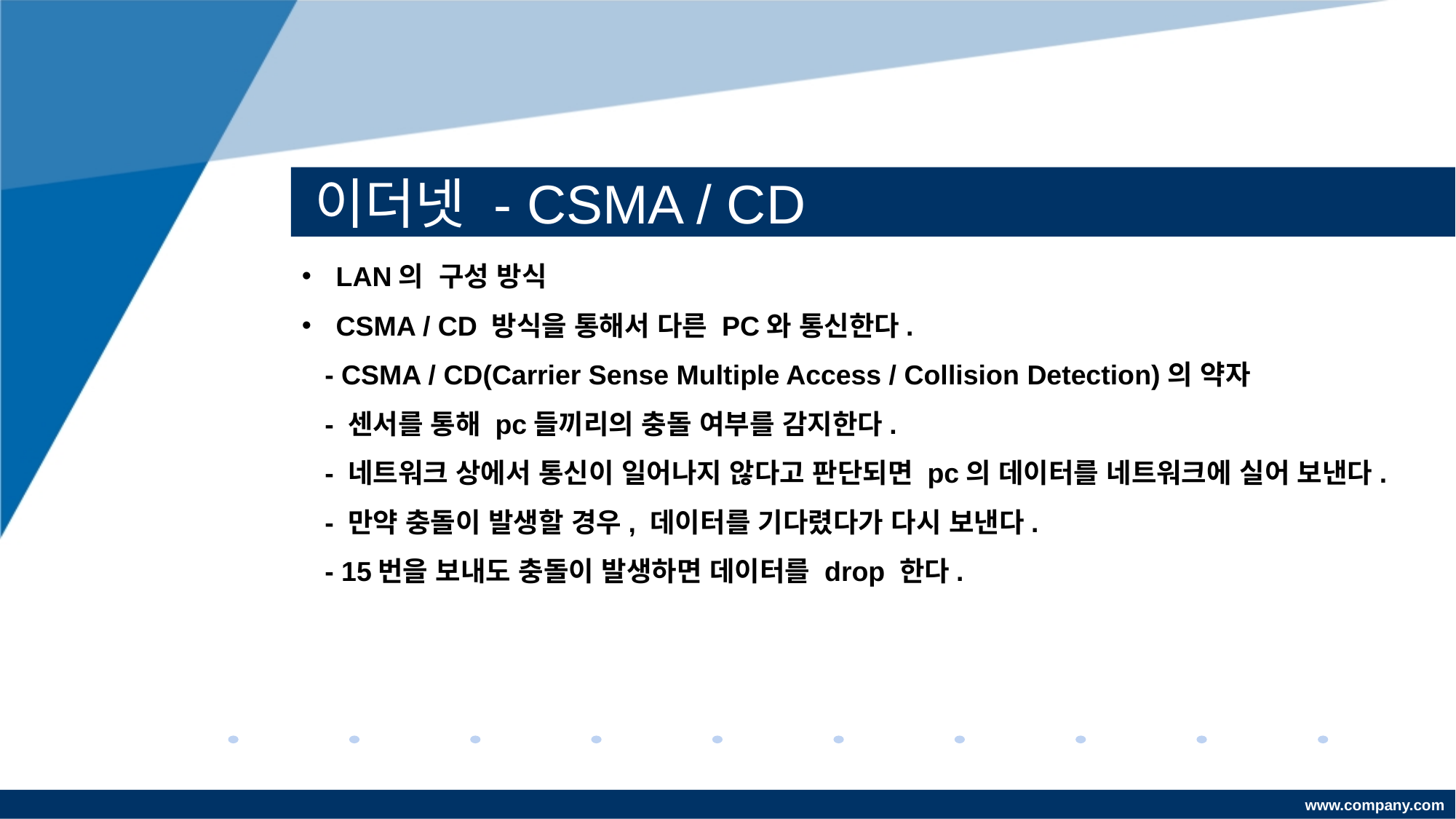

# 이더넷 - CSMA / CD
LAN의  구성 방식
CSMA / CD 방식을 통해서 다른 PC와 통신한다.
   - CSMA / CD(Carrier Sense Multiple Access / Collision Detection)의 약자
   - 센서를 통해 pc들끼리의 충돌 여부를 감지한다.
   - 네트워크 상에서 통신이 일어나지 않다고 판단되면 pc의 데이터를 네트워크에 실어 보낸다.
   - 만약 충돌이 발생할 경우, 데이터를 기다렸다가 다시 보낸다.
   - 15번을 보내도 충돌이 발생하면 데이터를 drop 한다.